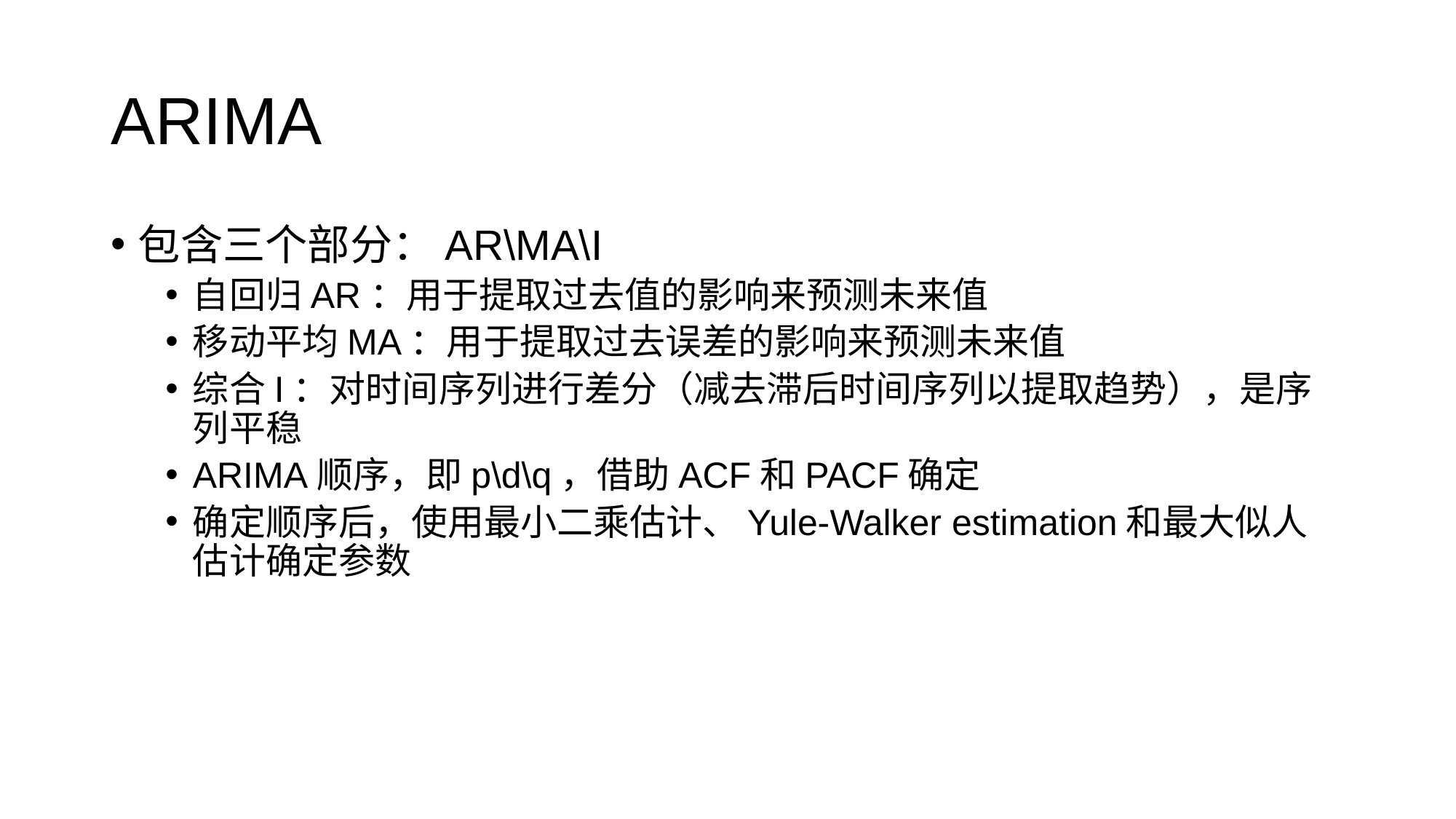

# ARIMA
包含三个部分：AR\MA\I
自回归AR：用于提取过去值的影响来预测未来值
移动平均MA：用于提取过去误差的影响来预测未来值
综合I：对时间序列进行差分（减去滞后时间序列以提取趋势），是序列平稳
ARIMA顺序，即p\d\q，借助ACF和PACF确定
确定顺序后，使用最小二乘估计、Yule-Walker estimation和最大似人估计确定参数